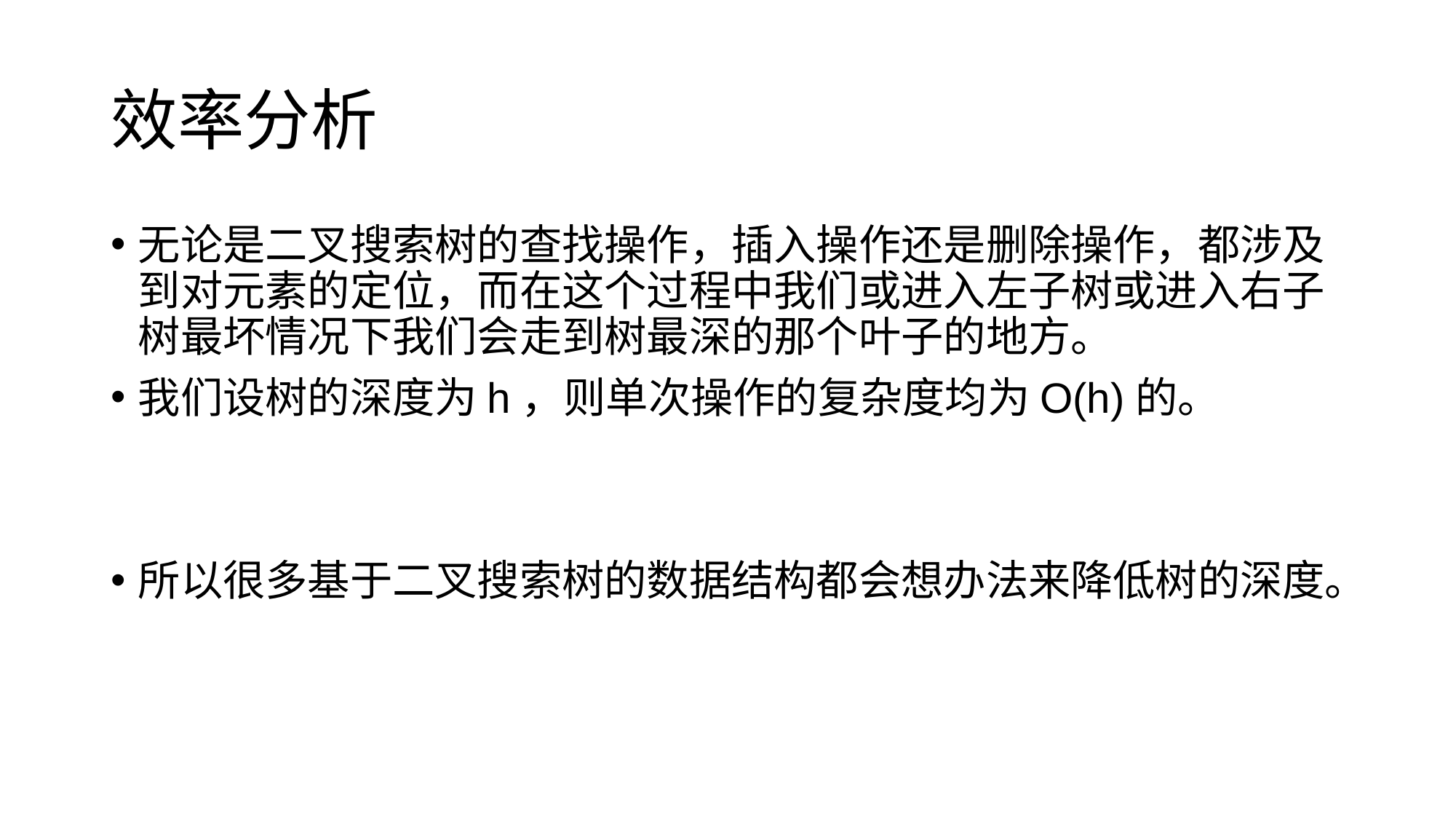

# 效率分析
无论是二叉搜索树的查找操作，插入操作还是删除操作，都涉及到对元素的定位，而在这个过程中我们或进入左子树或进入右子树最坏情况下我们会走到树最深的那个叶子的地方。
我们设树的深度为h，则单次操作的复杂度均为O(h)的。

所以很多基于二叉搜索树的数据结构都会想办法来降低树的深度。